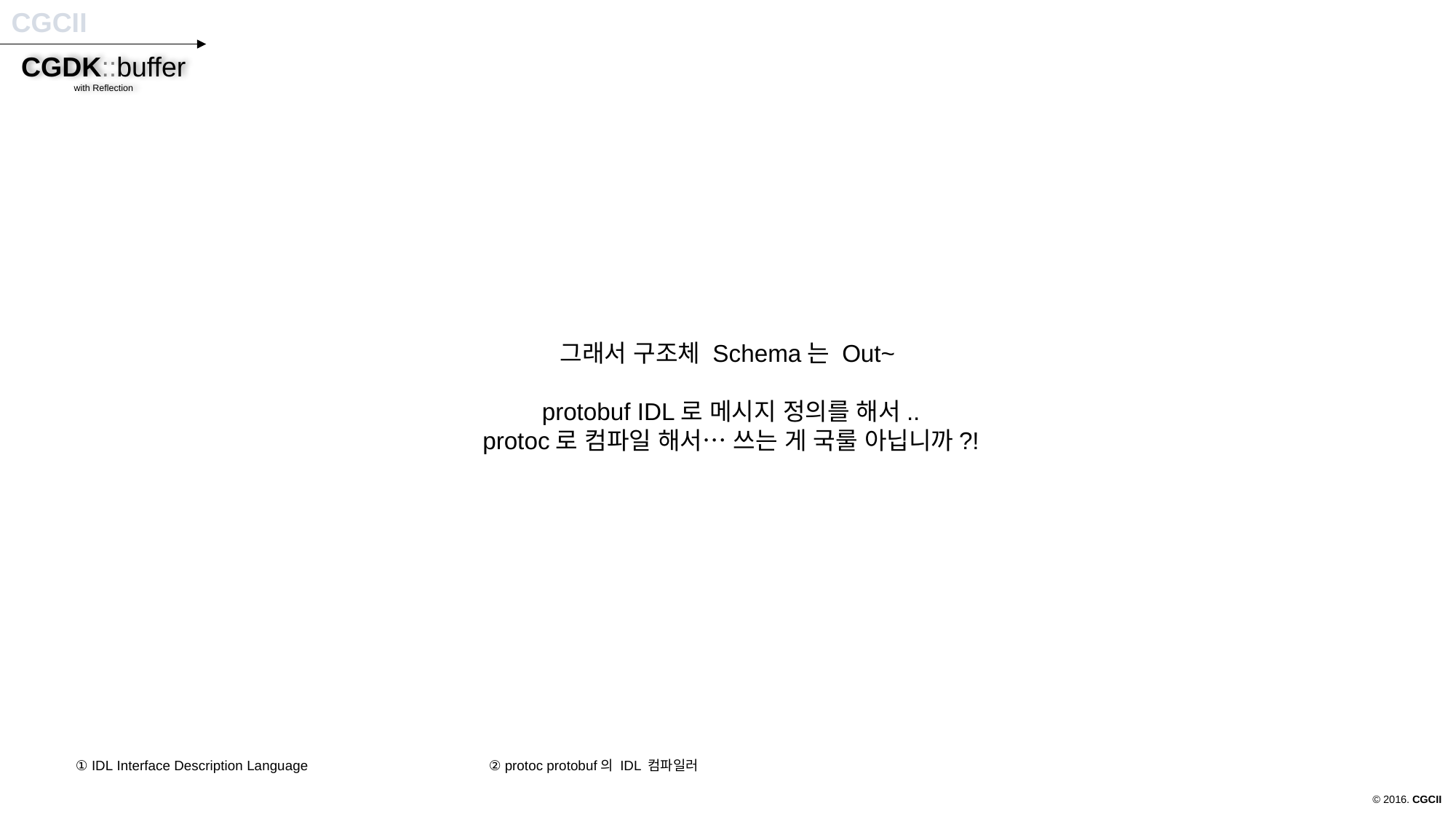

CGCII
CGDK::buffer
with Reflection

그래서 구조체 Schema는 Out~
 protobuf IDL로 메시지 정의를 해서..
 protoc로 컴파일 해서… 쓰는 게 국룰 아닙니까?!
① IDL Interface Description Language
② protoc protobuf의 IDL 컴파일러
© 2016. CGCII